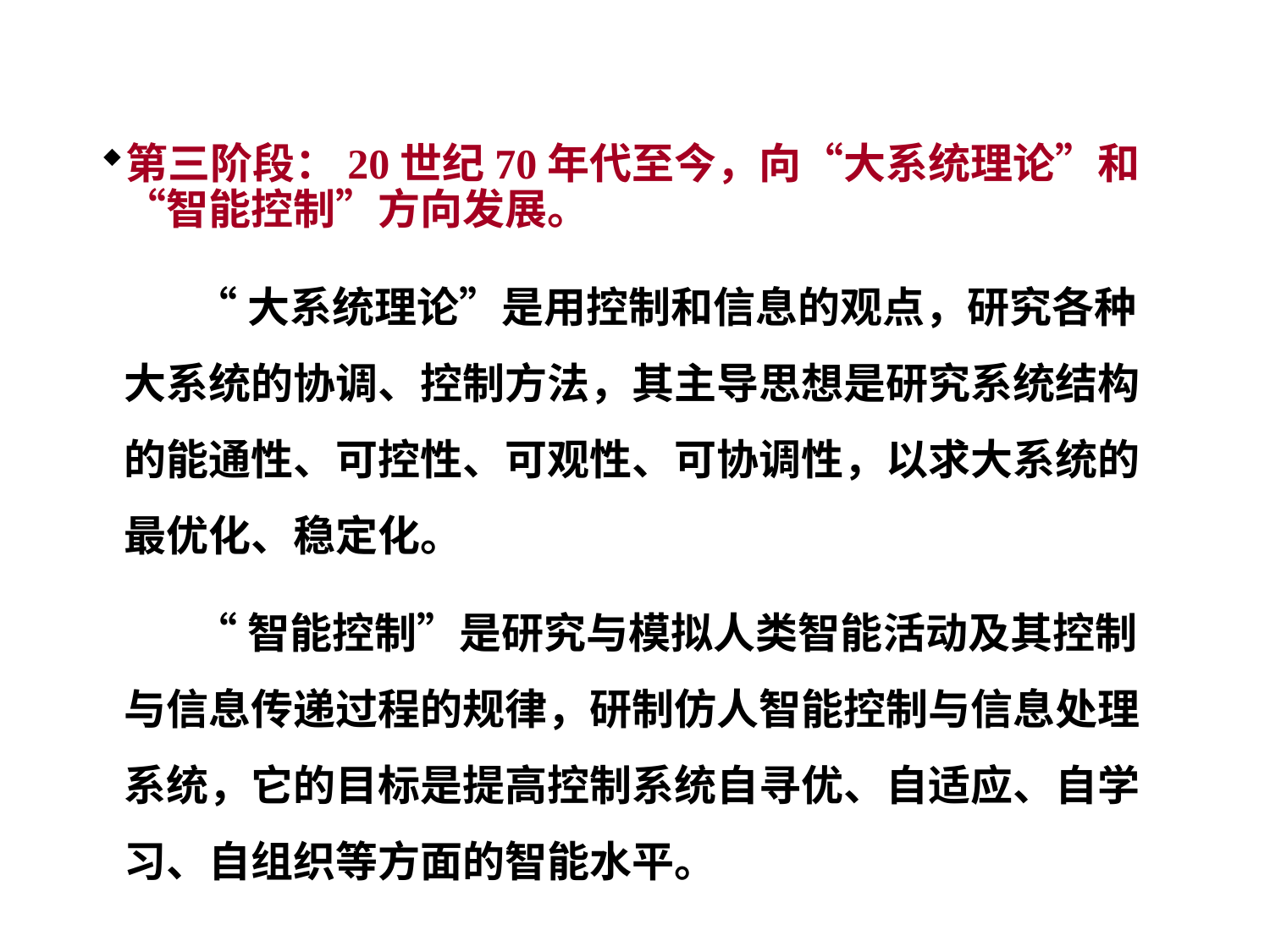

第三阶段：20世纪70年代至今，向“大系统理论”和“智能控制”方向发展。
          “大系统理论”是用控制和信息的观点，研究各种大系统的协调、控制方法，其主导思想是研究系统结构的能通性、可控性、可观性、可协调性，以求大系统的最优化、稳定化。
          “智能控制”是研究与模拟人类智能活动及其控制与信息传递过程的规律，研制仿人智能控制与信息处理系统，它的目标是提高控制系统自寻优、自适应、自学习、自组织等方面的智能水平。
5